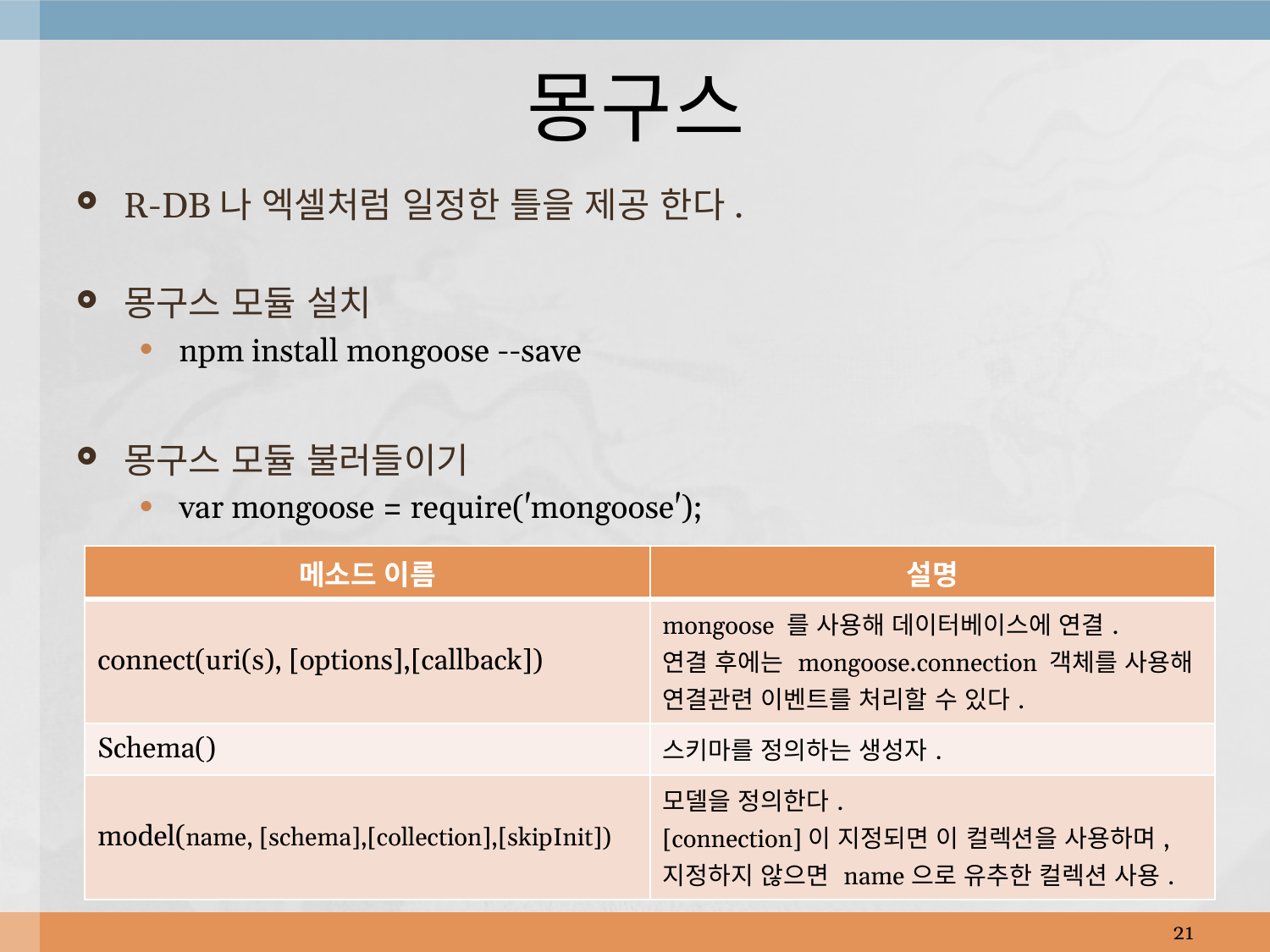

# 몽구스
R-DB나 엑셀처럼 일정한 틀을 제공 한다.

몽구스 모듈 설치
npm install mongoose --save

몽구스 모듈 불러들이기
var mongoose = require('mongoose');
| 메소드 이름 | 설명 |
| --- | --- |
| connect(uri(s), [options],[callback]) | mongoose 를 사용해 데이터베이스에 연결. 연결 후에는 mongoose.connection 객체를 사용해 연결관련 이벤트를 처리할 수 있다. |
| Schema() | 스키마를 정의하는 생성자. |
| model(name, [schema],[collection],[skipInit]) | 모델을 정의한다. [connection]이 지정되면 이 컬렉션을 사용하며, 지정하지 않으면 name으로 유추한 컬렉션 사용. |
21